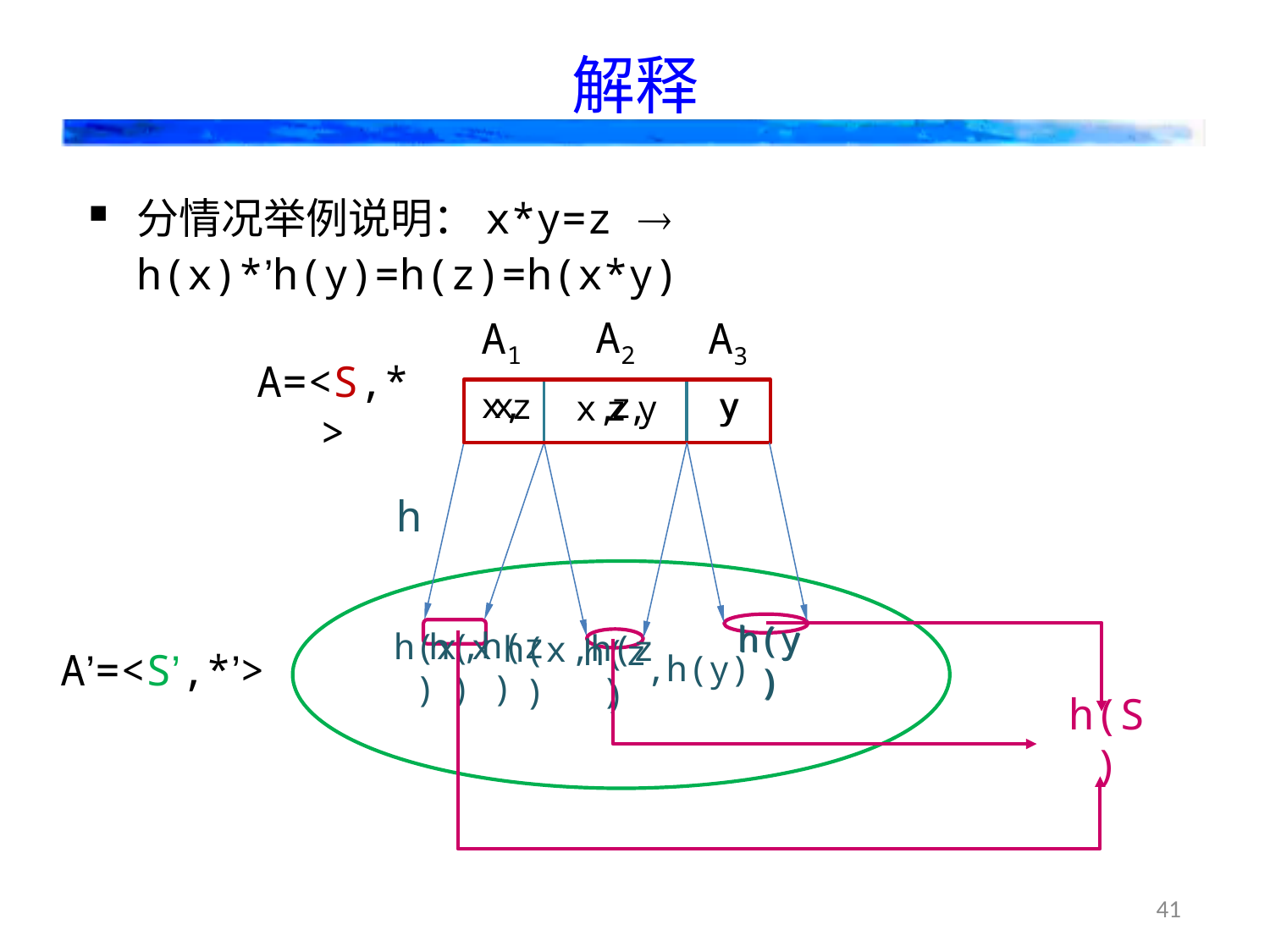

# 解释
分情况举例说明：x*y=z → h(x)*’h(y)=h(z)=h(x*y)

A2
A1
A3
y
x
z
h(y)
h(x)
h(z)
y
x,
z
h(y)
,h(z)
h(x)
A=<S,*>

A’=<S’,*’>
y
x,
z,
,h(y)
,h(z)
h(x)
h

h(S)
41